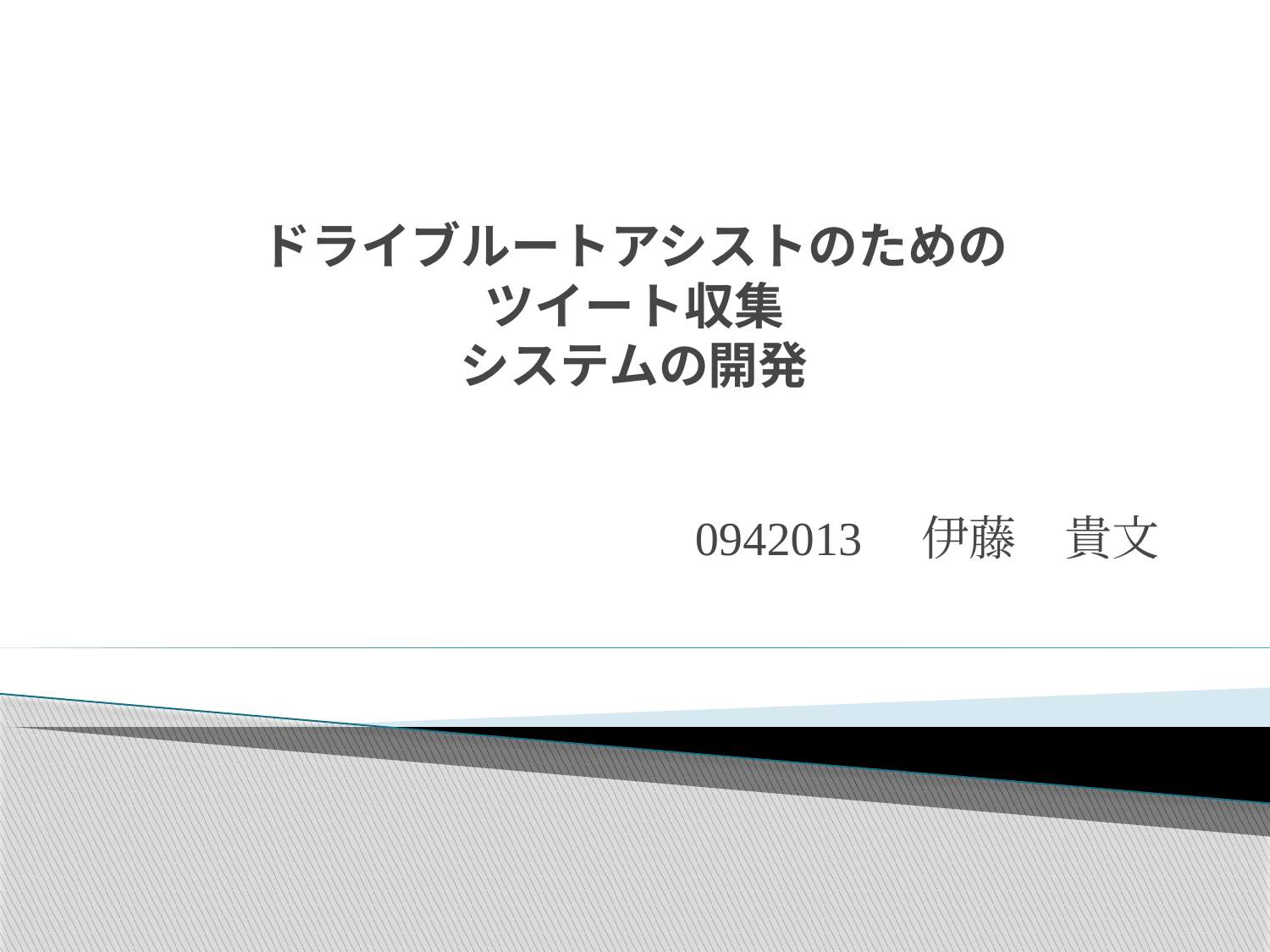

# ドライブルートアシストのための ツイート収集 システムの開発
0942013　伊藤　貴文